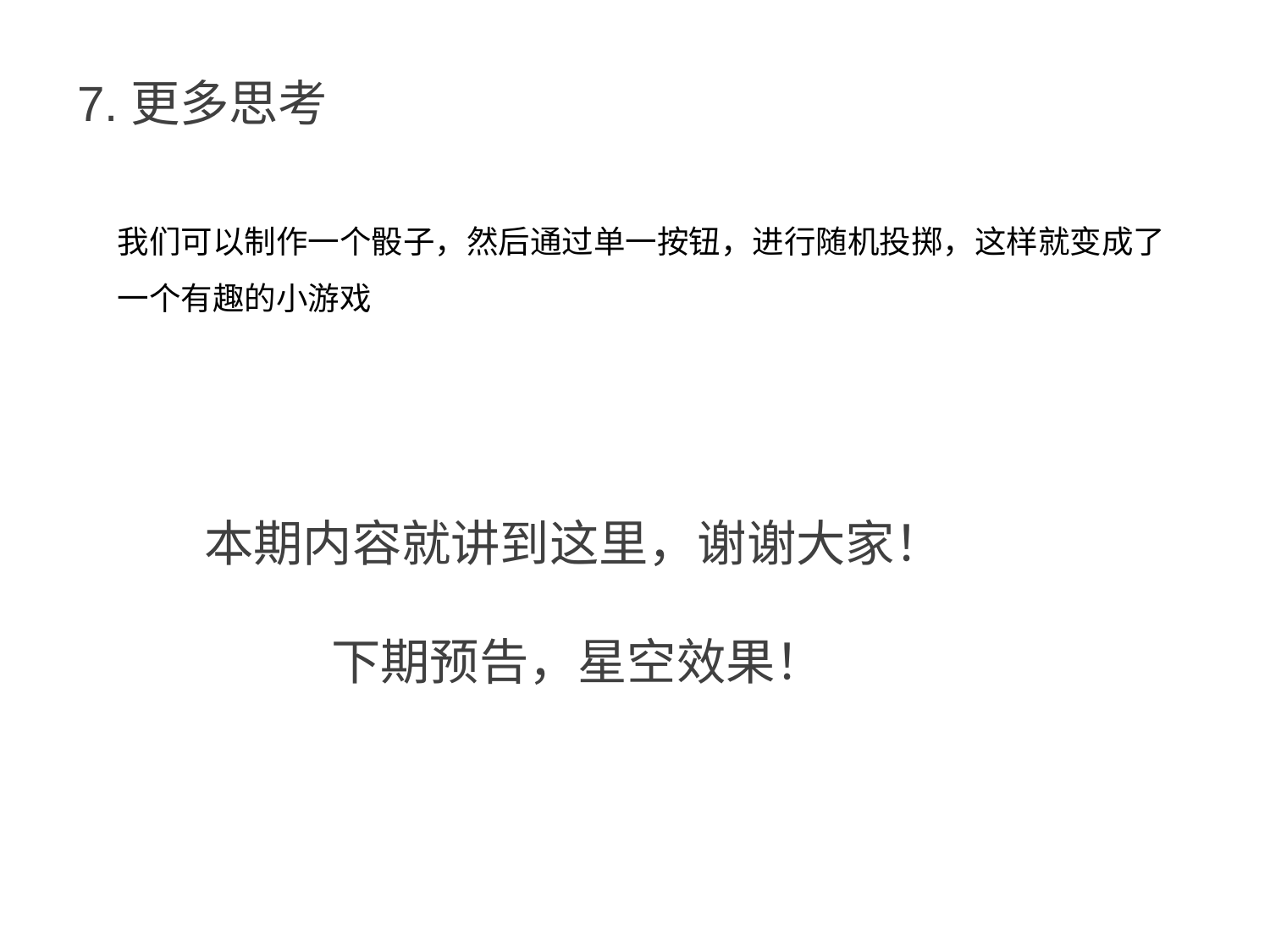

7.更多思考
我们可以制作一个骰子，然后通过单一按钮，进行随机投掷，这样就变成了一个有趣的小游戏

	本期内容就讲到这里，谢谢大家！

		下期预告，星空效果！